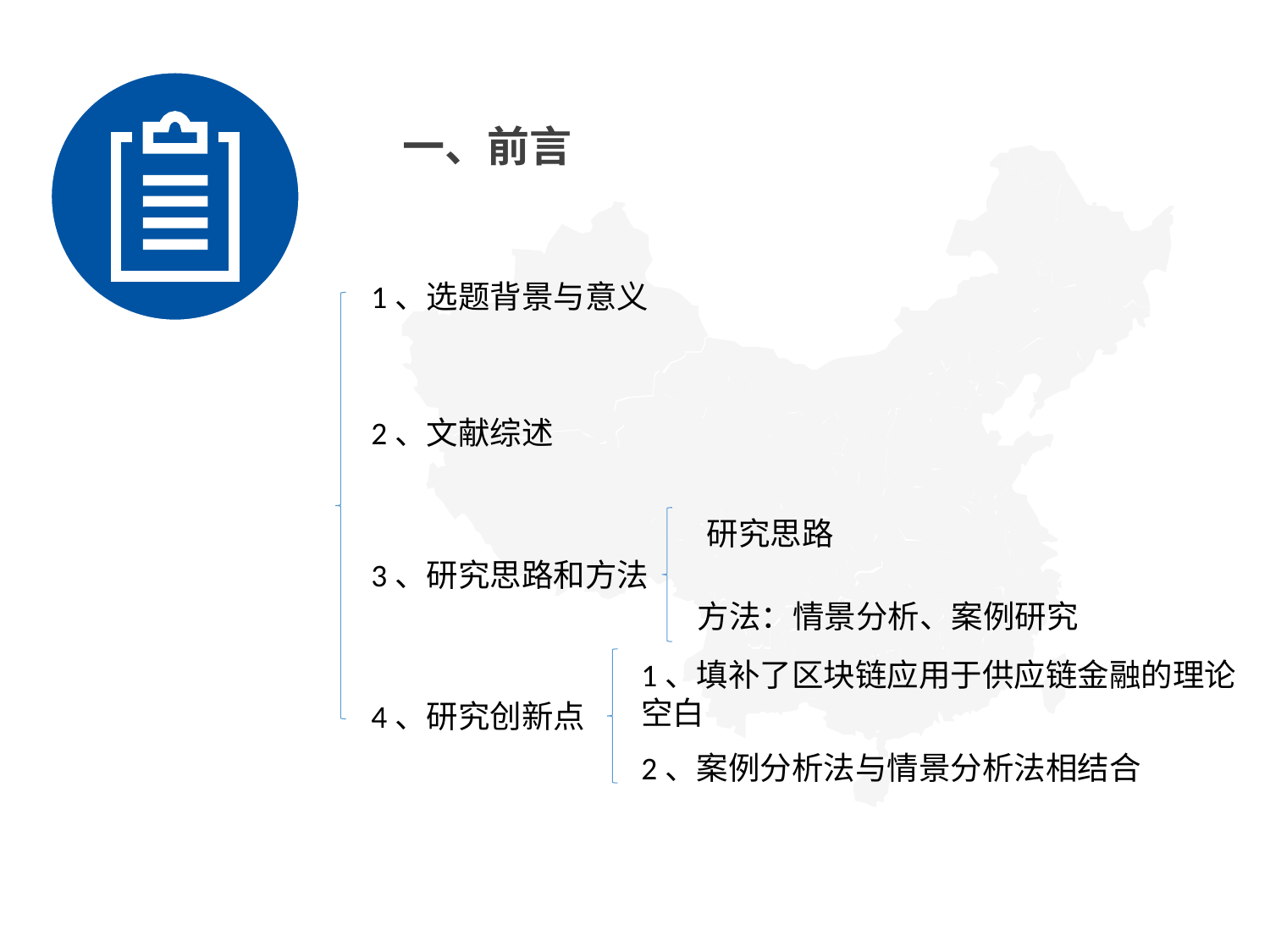

目 录
Contents

一、前言

1、选题背景与意义

2、文献综述

  研究思路
3、研究思路和方法
方法：情景分析、案例研究

1、填补了区块链应用于供应链金融的理论空白
4、研究创新点
2、案例分析法与情景分析法相结合